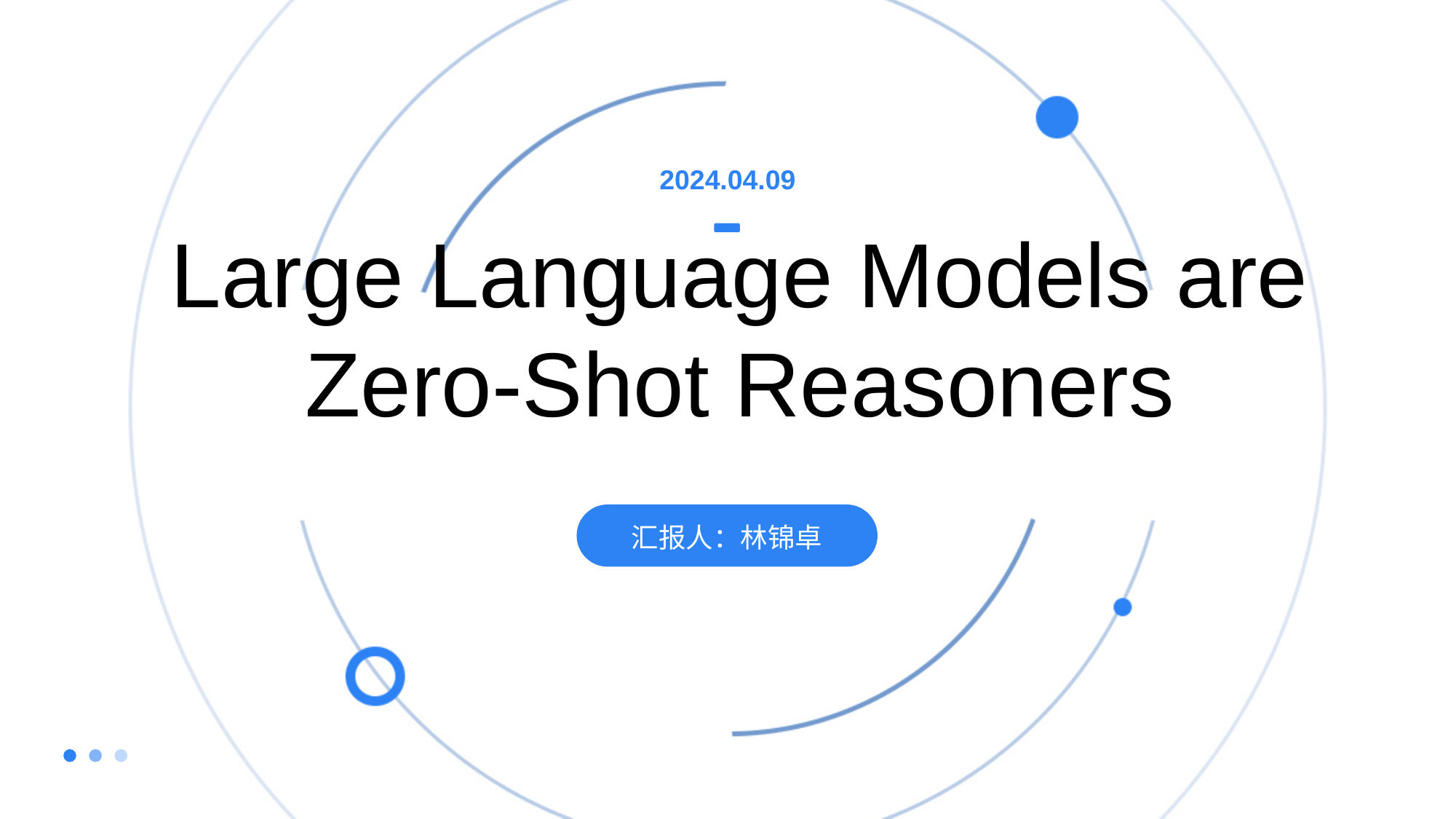

2024.04.09
Large Language Models are Zero-Shot Reasoners

汇报人：林锦卓